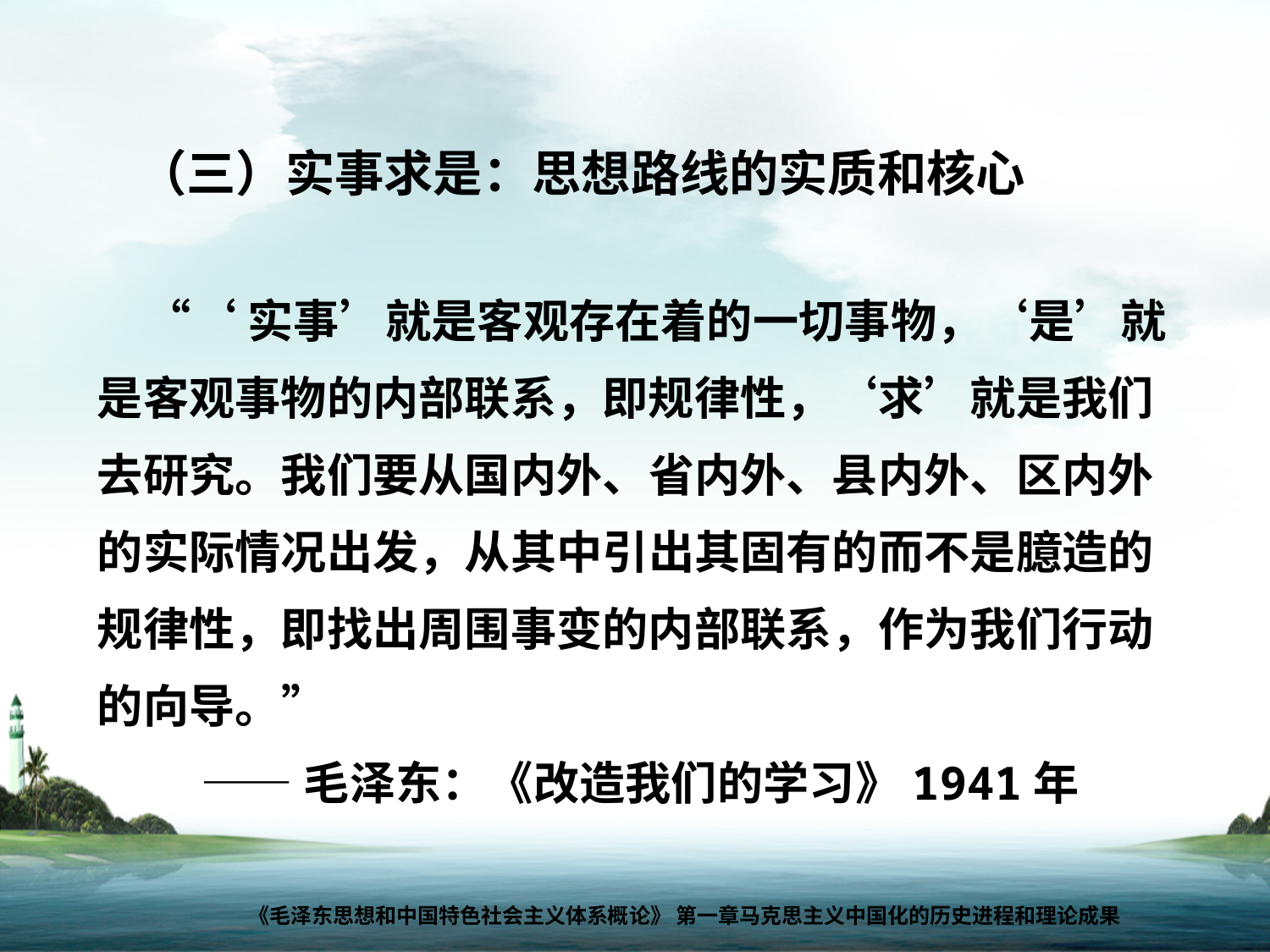

（三）实事求是：思想路线的实质和核心

     “‘实事’就是客观存在着的一切事物，‘是’就是客观事物的内部联系，即规律性，‘求’就是我们去研究。我们要从国内外、省内外、县内外、区内外的实际情况出发，从其中引出其固有的而不是臆造的规律性，即找出周围事变的内部联系，作为我们行动的向导。”
          ——毛泽东：《改造我们的学习》1941年

《毛泽东思想和中国特色社会主义体系概论》 第一章马克思主义中国化的历史进程和理论成果